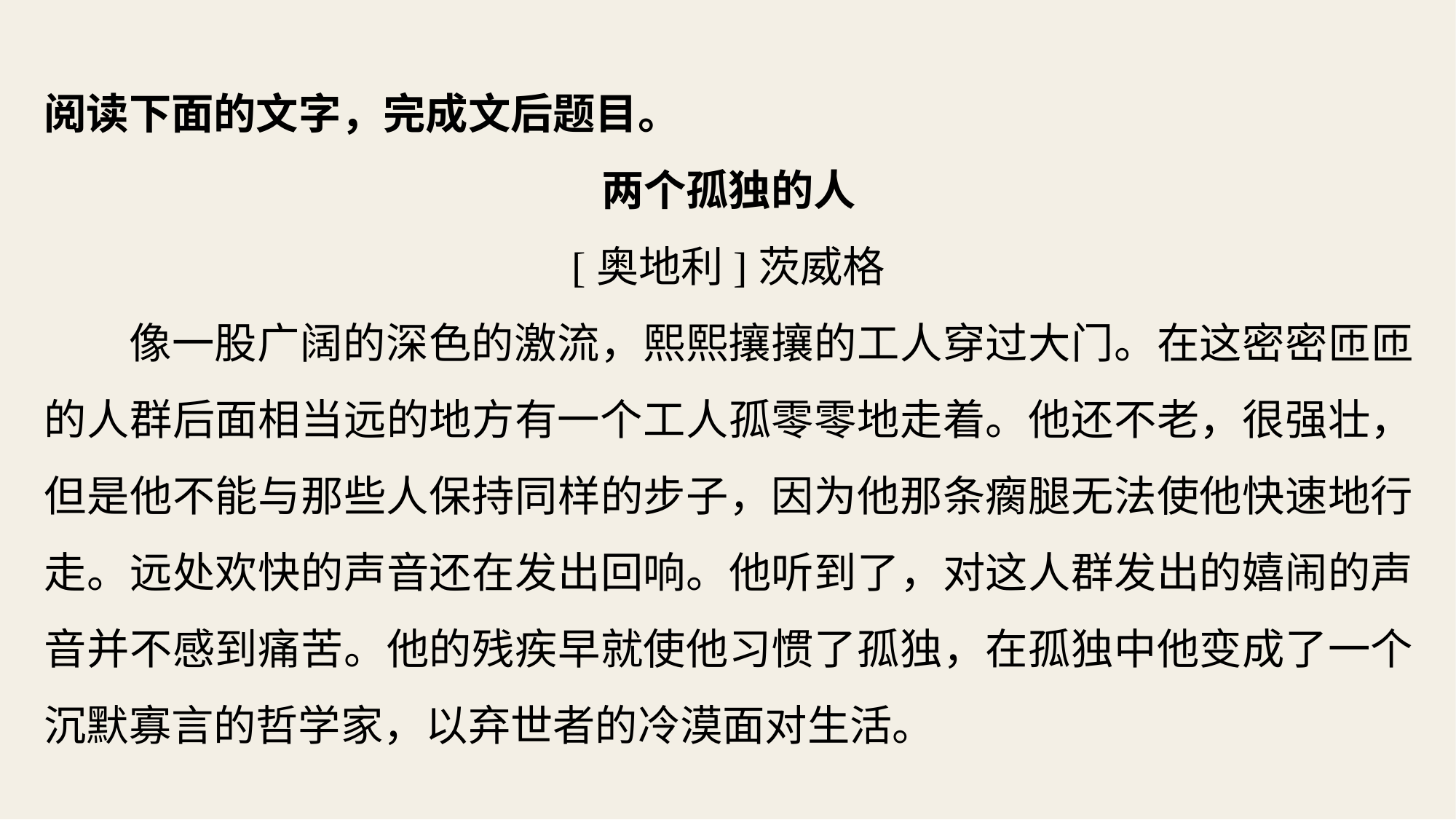

阅读下面的文字，完成文后题目。
两个孤独的人
[奥地利]茨威格
像一股广阔的深色的激流，熙熙攘攘的工人穿过大门。在这密密匝匝的人群后面相当远的地方有一个工人孤零零地走着。他还不老，很强壮，但是他不能与那些人保持同样的步子，因为他那条瘸腿无法使他快速地行走。远处欢快的声音还在发出回响。他听到了，对这人群发出的嬉闹的声音并不感到痛苦。他的残疾早就使他习惯了孤独，在孤独中他变成了一个沉默寡言的哲学家，以弃世者的冷漠面对生活。